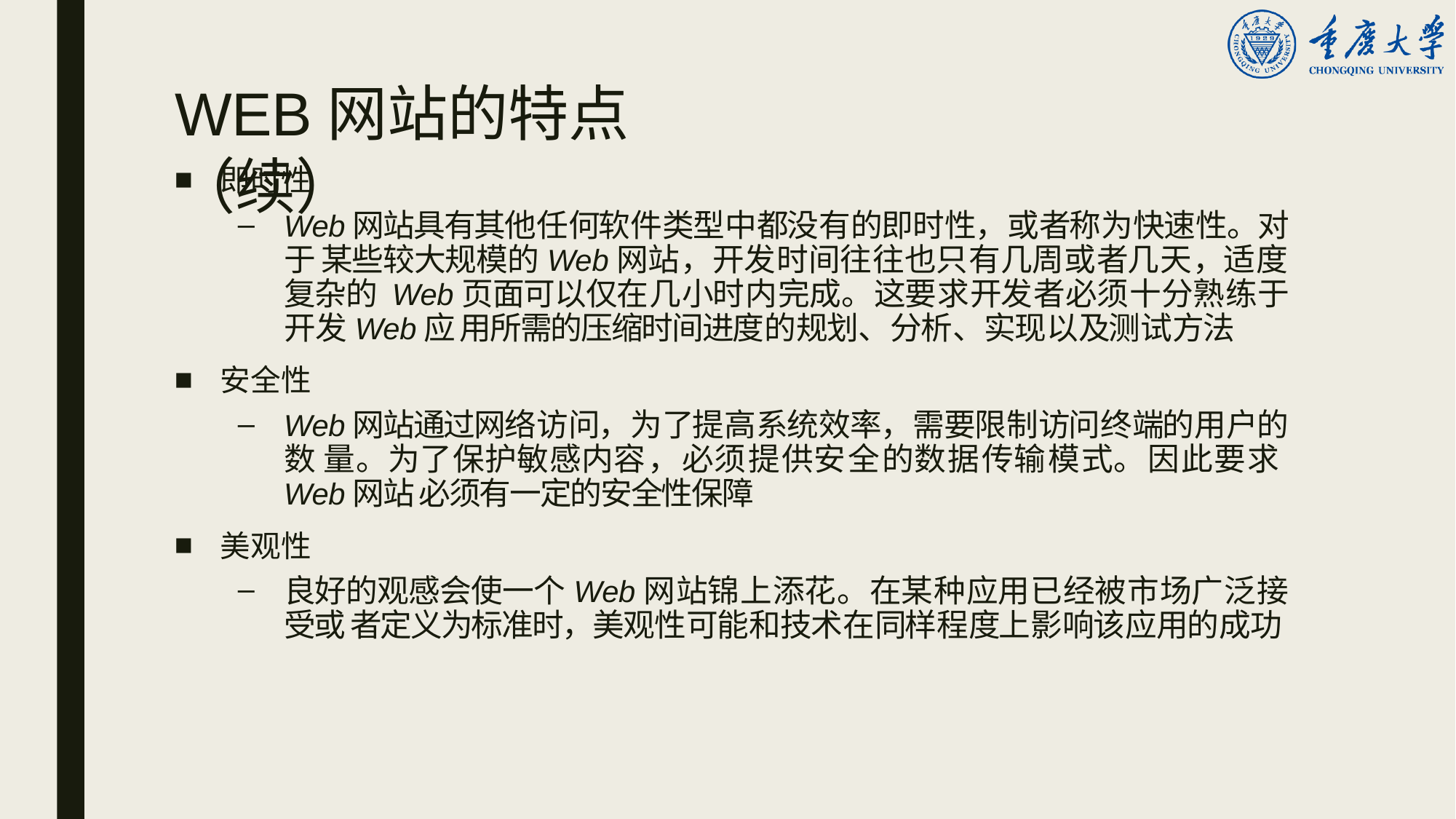

# WEB网站的特点（续）
即时性
Web网站具有其他任何软件类型中都没有的即时性，或者称为快速性。对于 某些较大规模的Web网站，开发时间往往也只有几周或者几天，适度复杂的 Web页面可以仅在几小时内完成。这要求开发者必须十分熟练于开发Web应 用所需的压缩时间进度的规划、分析、实现以及测试方法
安全性
Web网站通过网络访问，为了提高系统效率，需要限制访问终端的用户的数 量。为了保护敏感内容，必须提供安全的数据传输模式。因此要求Web网站 必须有一定的安全性保障
美观性
良好的观感会使一个Web网站锦上添花。在某种应用已经被市场广泛接受或 者定义为标准时，美观性可能和技术在同样程度上影响该应用的成功